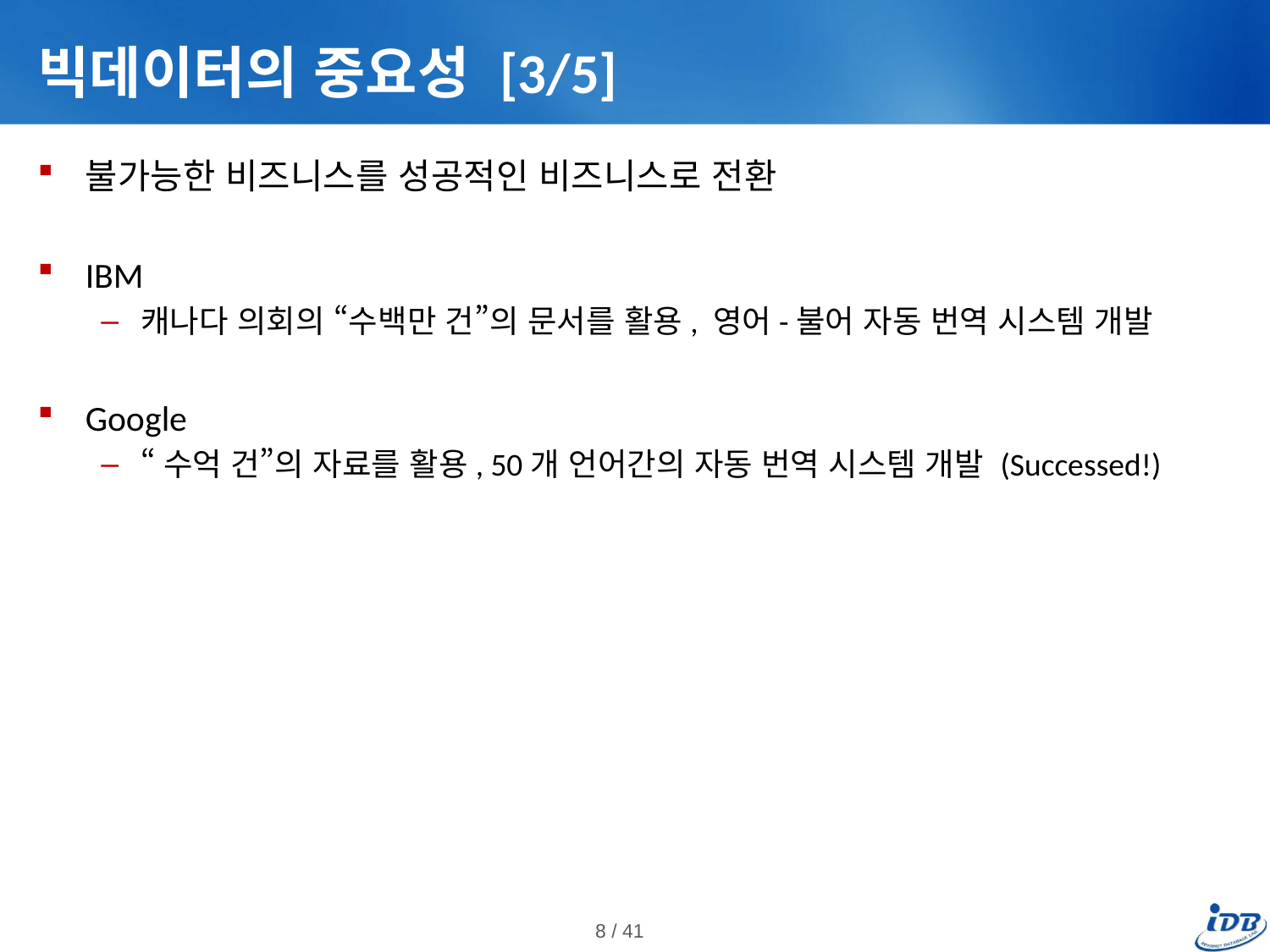

# 빅데이터의 중요성 [3/5]
불가능한 비즈니스를 성공적인 비즈니스로 전환

IBM
캐나다 의회의 “수백만 건”의 문서를 활용, 영어-불어 자동 번역 시스템 개발

Google
“수억 건”의 자료를 활용, 50개 언어간의 자동 번역 시스템 개발 (Successed!)